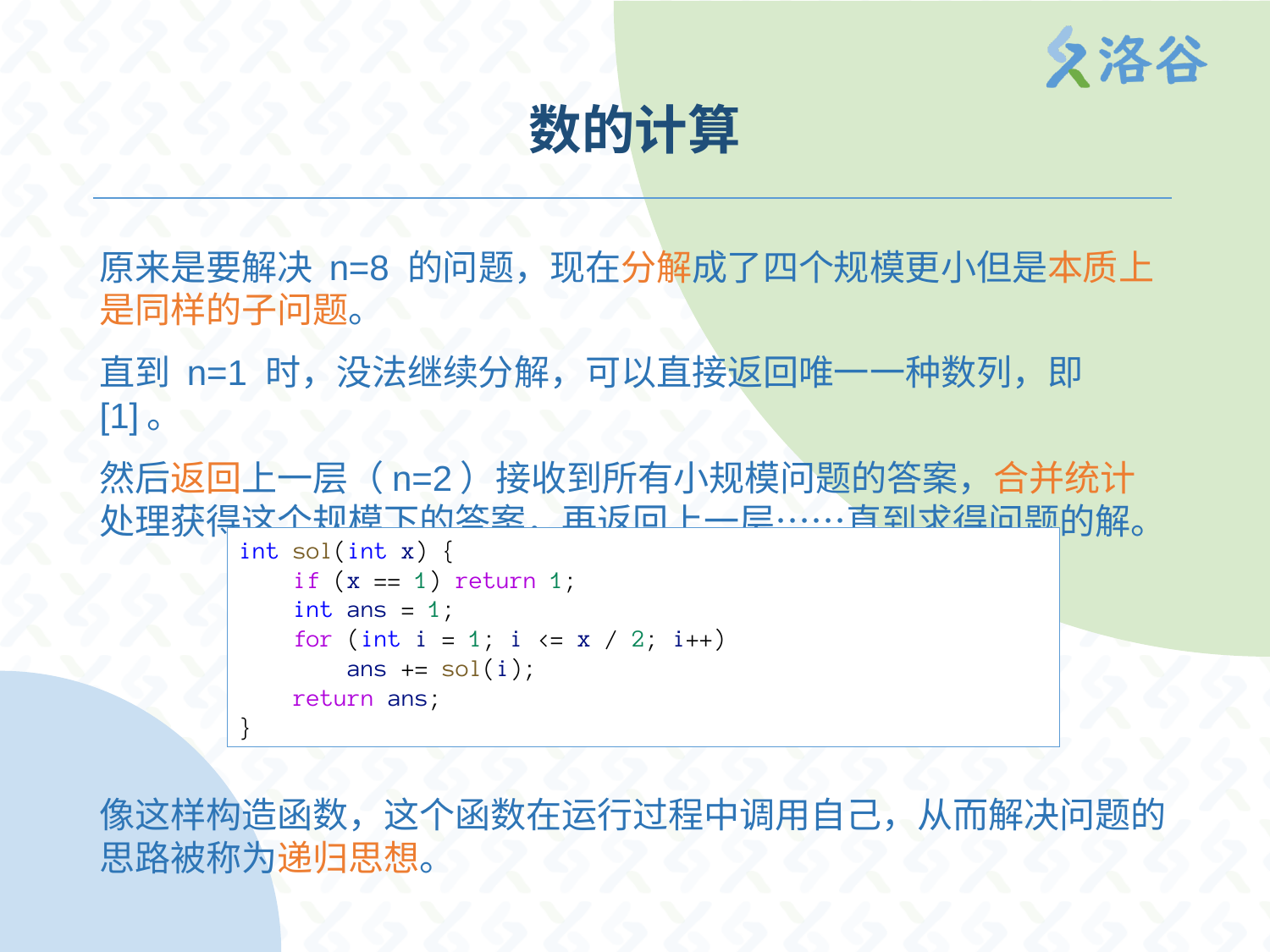

# 数的计算
原来是要解决 n=8 的问题，现在分解成了四个规模更小但是本质上是同样的子问题。
直到 n=1 时，没法继续分解，可以直接返回唯一一种数列，即 [1]。
然后返回上一层（n=2）接收到所有小规模问题的答案，合并统计处理获得这个规模下的答案，再返回上一层……直到求得问题的解。

像这样构造函数，这个函数在运行过程中调用自己，从而解决问题的思路被称为递归思想。
int sol(int x) {
    if (x == 1) return 1;
    int ans = 1;
    for (int i = 1; i <= x / 2; i++)
        ans += sol(i);
    return ans;
}